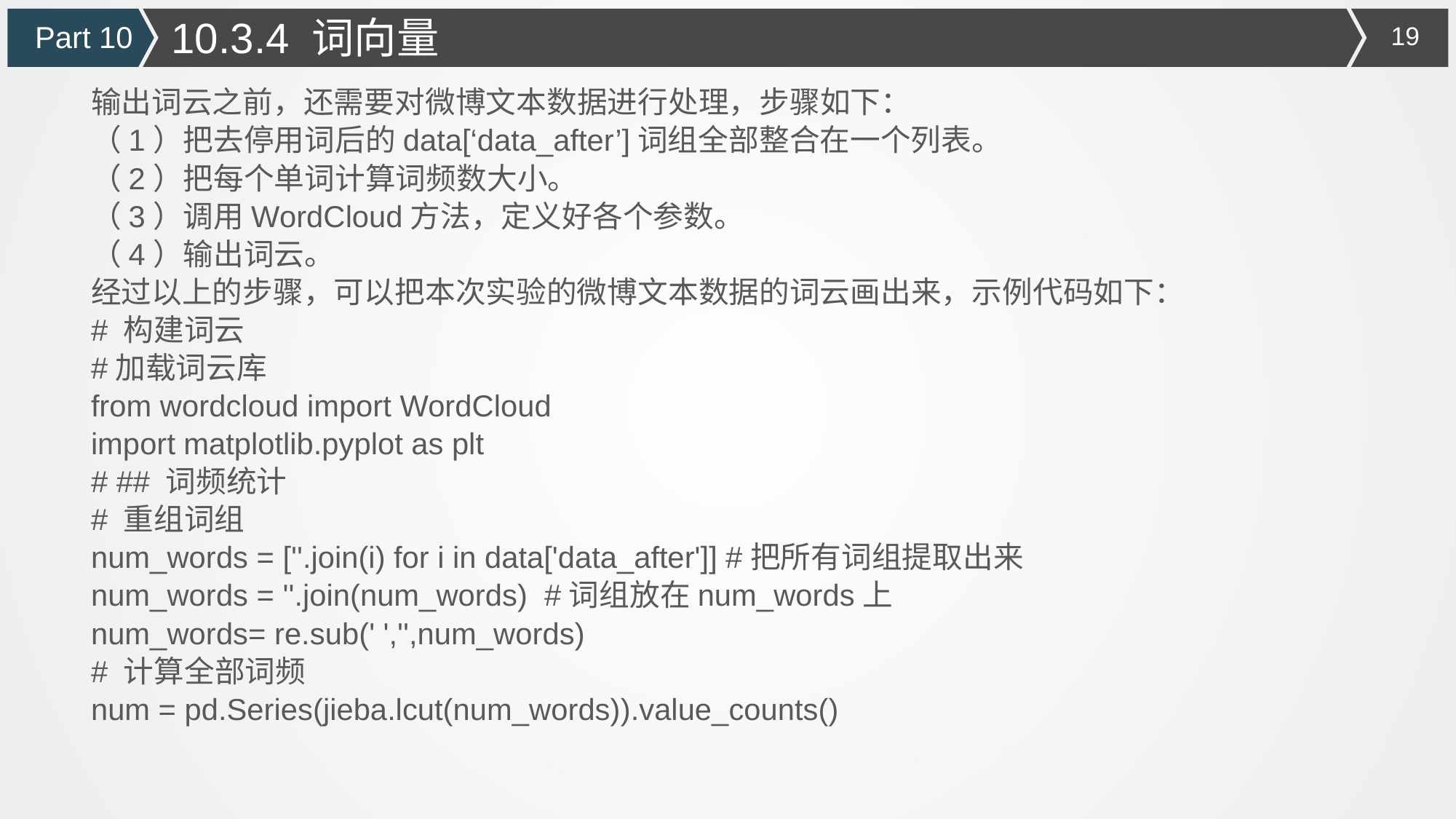

10.3.4 词向量

Part 10
输出词云之前，还需要对微博文本数据进行处理，步骤如下：
（1）把去停用词后的data[‘data_after’]词组全部整合在一个列表。
（2）把每个单词计算词频数大小。
（3）调用WordCloud方法，定义好各个参数。
（4）输出词云。
经过以上的步骤，可以把本次实验的微博文本数据的词云画出来，示例代码如下：
# 构建词云
#加载词云库
from wordcloud import WordCloud
import matplotlib.pyplot as plt
# ## 词频统计
# 重组词组
num_words = [''.join(i) for i in data['data_after']] #把所有词组提取出来
num_words = ''.join(num_words)  #词组放在num_words上
num_words= re.sub(' ','',num_words)
# 计算全部词频
num = pd.Series(jieba.lcut(num_words)).value_counts()